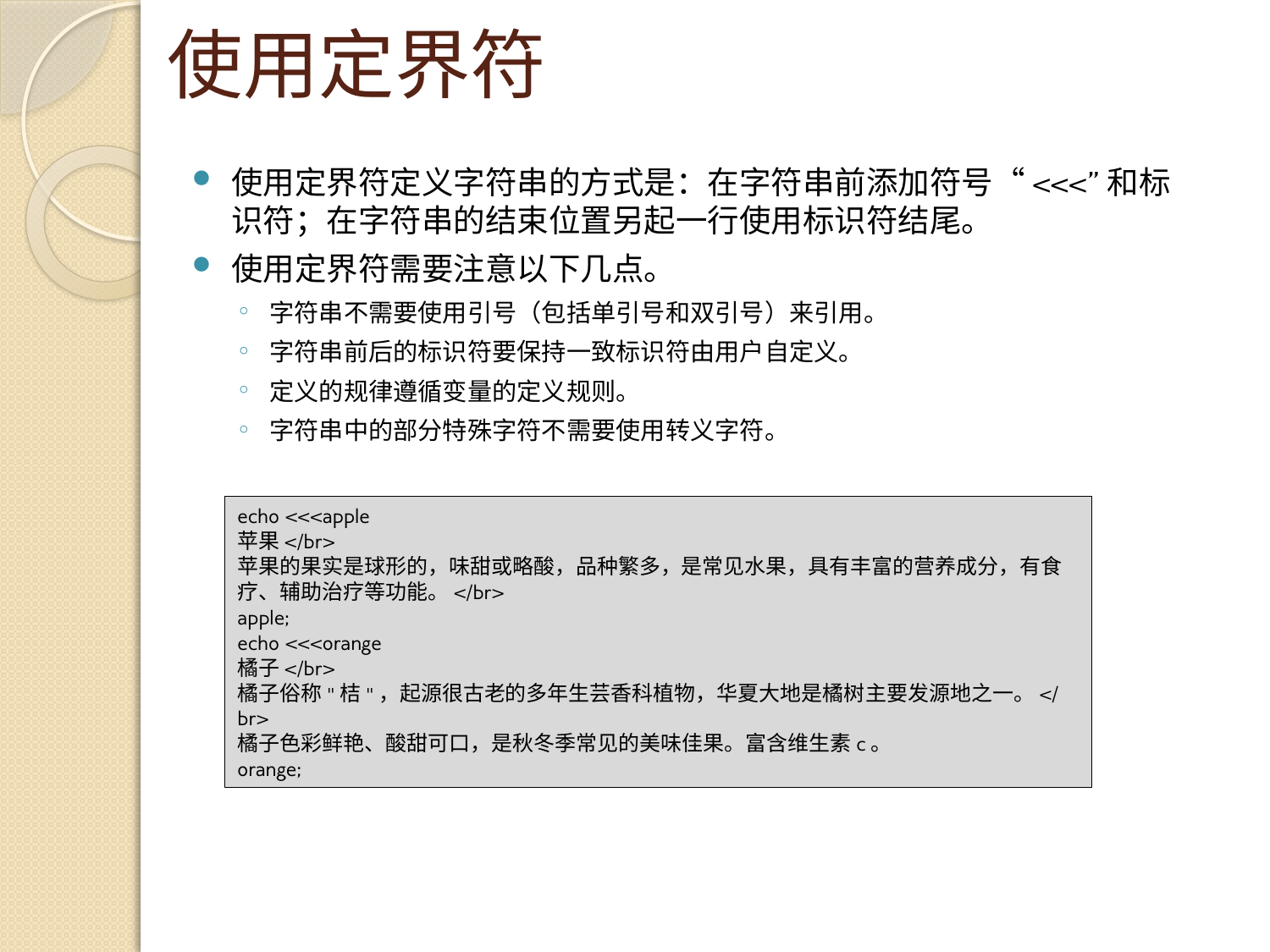

# 使用定界符
使用定界符定义字符串的方式是：在字符串前添加符号“<<<”和标识符；在字符串的结束位置另起一行使用标识符结尾。
使用定界符需要注意以下几点。
字符串不需要使用引号（包括单引号和双引号）来引用。
字符串前后的标识符要保持一致标识符由用户自定义。
定义的规律遵循变量的定义规则。
字符串中的部分特殊字符不需要使用转义字符。
echo <<<apple
苹果</br>
苹果的果实是球形的，味甜或略酸，品种繁多，是常见水果，具有丰富的营养成分，有食疗、辅助治疗等功能。</br>
apple;
echo <<<orange
橘子</br>
橘子俗称"桔"，起源很古老的多年生芸香科植物，华夏大地是橘树主要发源地之一。</br>
橘子色彩鲜艳、酸甜可口，是秋冬季常见的美味佳果。富含维生素c。
orange;